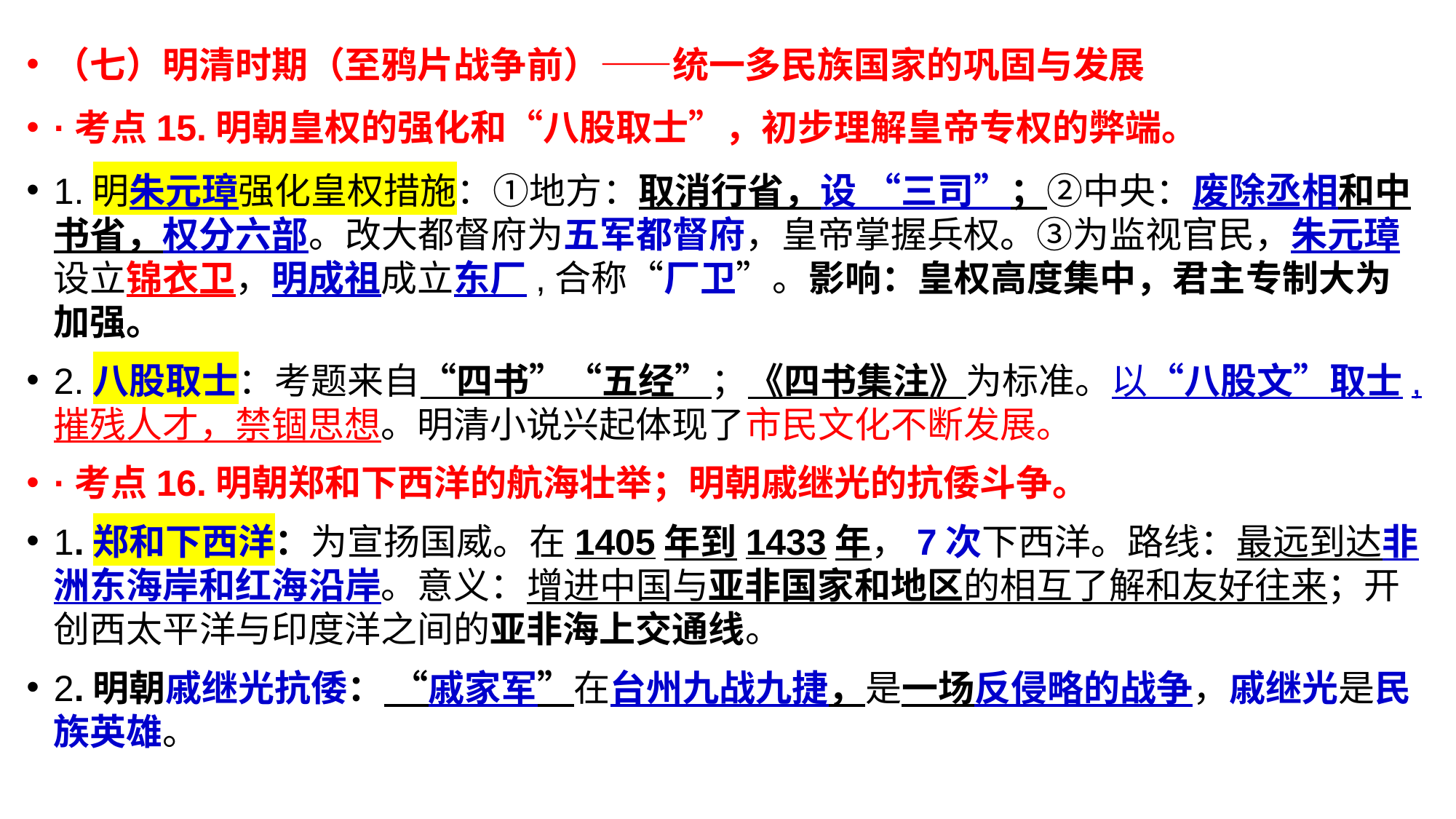

（七）明清时期（至鸦片战争前）——统一多民族国家的巩固与发展
·考点15.明朝皇权的强化和“八股取士”，初步理解皇帝专权的弊端。
1.明朱元璋强化皇权措施：①地方：取消行省，设 “三司”；②中央：废除丞相和中书省，权分六部。改大都督府为五军都督府，皇帝掌握兵权。③为监视官民，朱元璋设立锦衣卫，明成祖成立东厂,合称“厂卫”。影响：皇权高度集中，君主专制大为加强。
2.八股取士：考题来自“四书”“五经”；《四书集注》为标准。以“八股文”取士,摧残人才，禁锢思想。明清小说兴起体现了市民文化不断发展。
·考点16.明朝郑和下西洋的航海壮举；明朝戚继光的抗倭斗争。
1.郑和下西洋：为宣扬国威。在1405年到1433年，7次下西洋。路线：最远到达非洲东海岸和红海沿岸。意义：增进中国与亚非国家和地区的相互了解和友好往来；开创西太平洋与印度洋之间的亚非海上交通线。
2.明朝戚继光抗倭： “戚家军”在台州九战九捷，是一场反侵略的战争，戚继光是民族英雄。